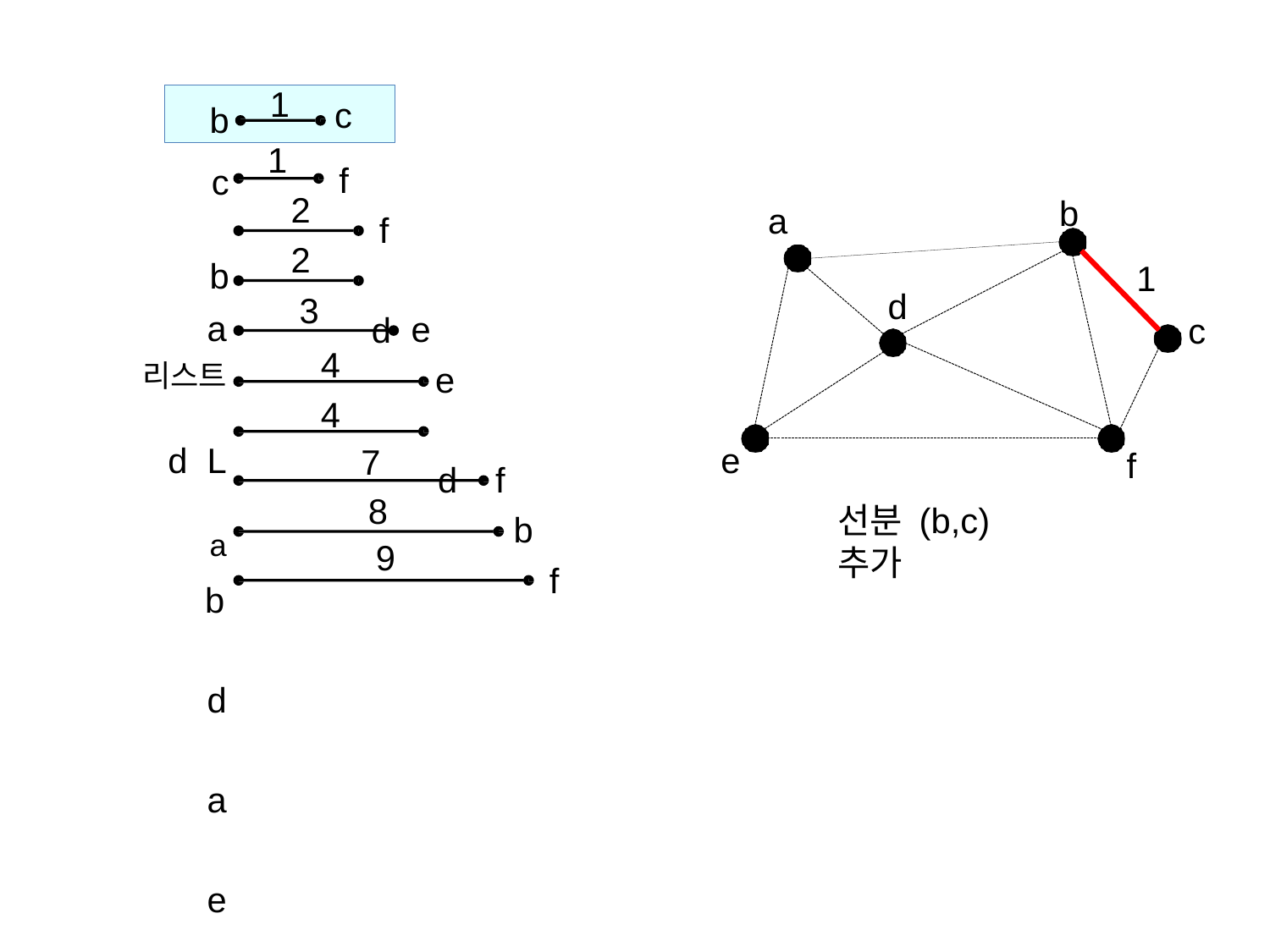

1

c
b

1
c  b
a
리스트	d  L	 a
b  d  a  e
f

2
2
3
b
a
f  d

1

d
e
c

4
4

e  d

7
8
9
e

f
f

선분 (b,c)
추가
b

f